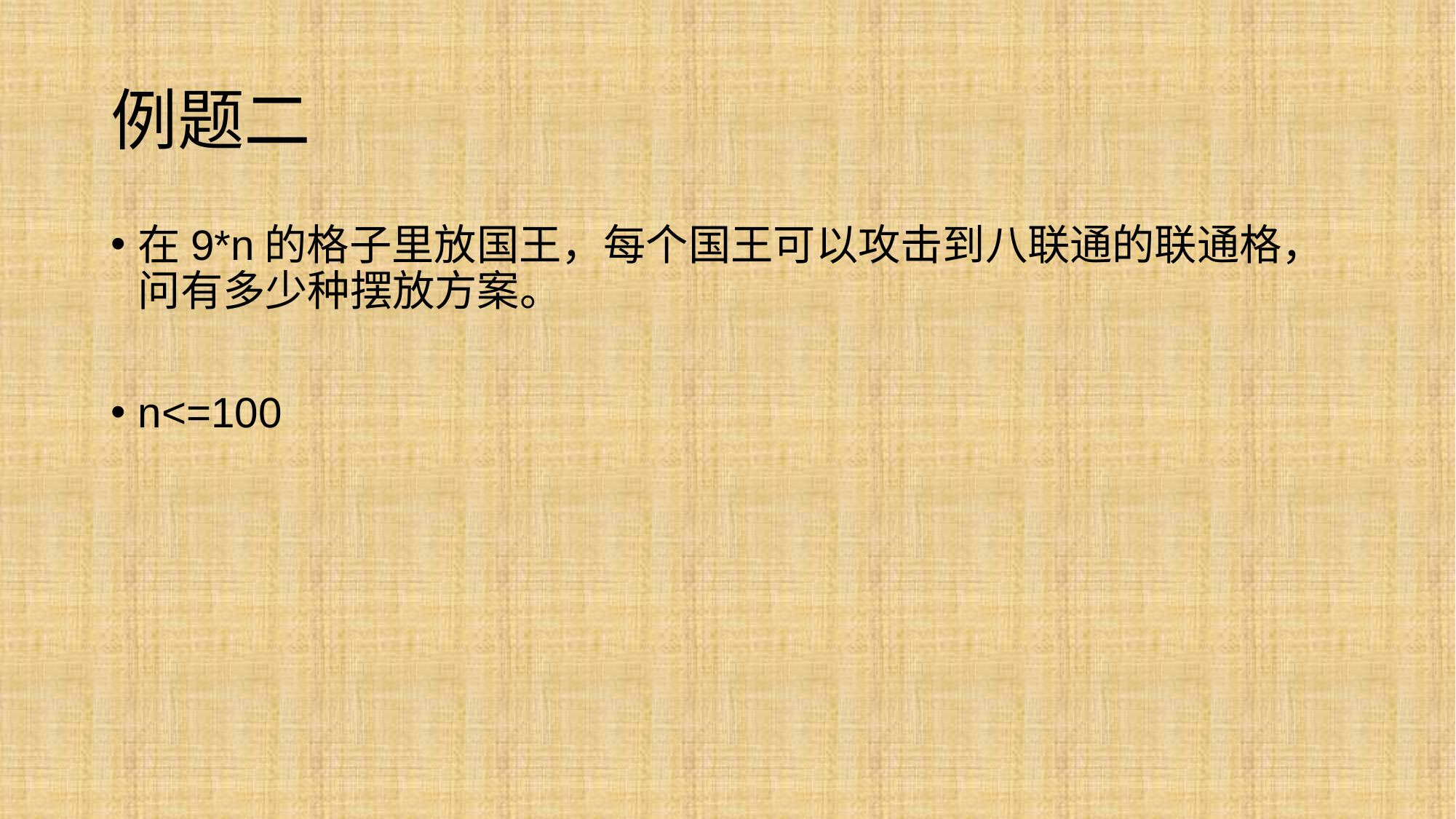

# 例题二
在9*n的格子里放国王，每个国王可以攻击到八联通的联通格，问有多少种摆放方案。

n<=100